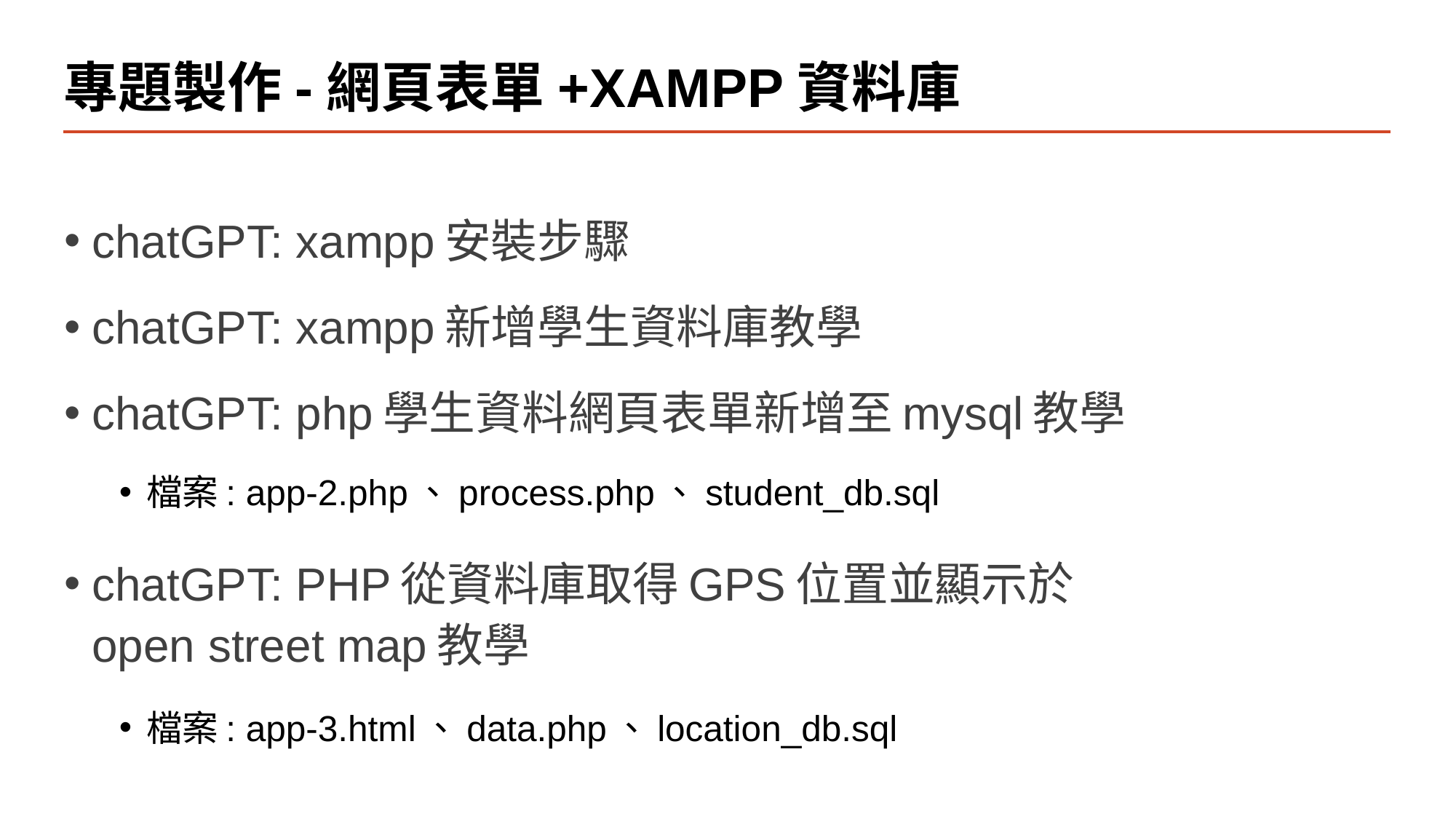

# 專題製作-網頁表單+XAMPP資料庫
chatGPT: xampp安裝步驟
chatGPT: xampp新增學生資料庫教學
chatGPT: php學生資料網頁表單新增至mysql教學
檔案: app-2.php、process.php、student_db.sql
chatGPT: PHP從資料庫取得GPS位置並顯示於open street map教學
檔案: app-3.html、data.php、location_db.sql